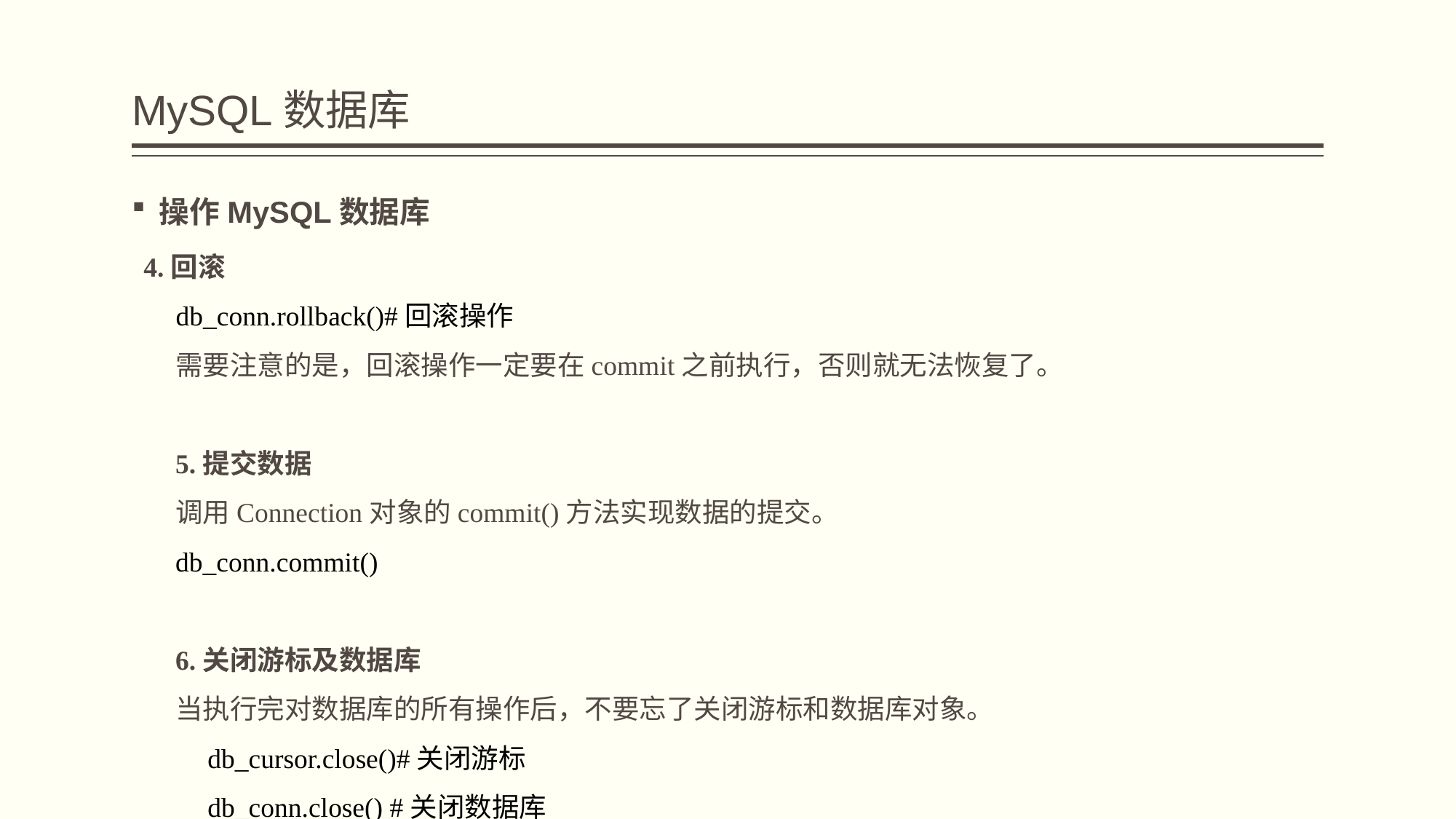

# MySQL数据库
操作MySQL数据库
4.回滚
db_conn.rollback()#回滚操作
需要注意的是，回滚操作一定要在commit之前执行，否则就无法恢复了。

5.提交数据
调用Connection对象的commit()方法实现数据的提交。
db_conn.commit()

6.关闭游标及数据库
当执行完对数据库的所有操作后，不要忘了关闭游标和数据库对象。
db_cursor.close()#关闭游标
db_conn.close() #关闭数据库